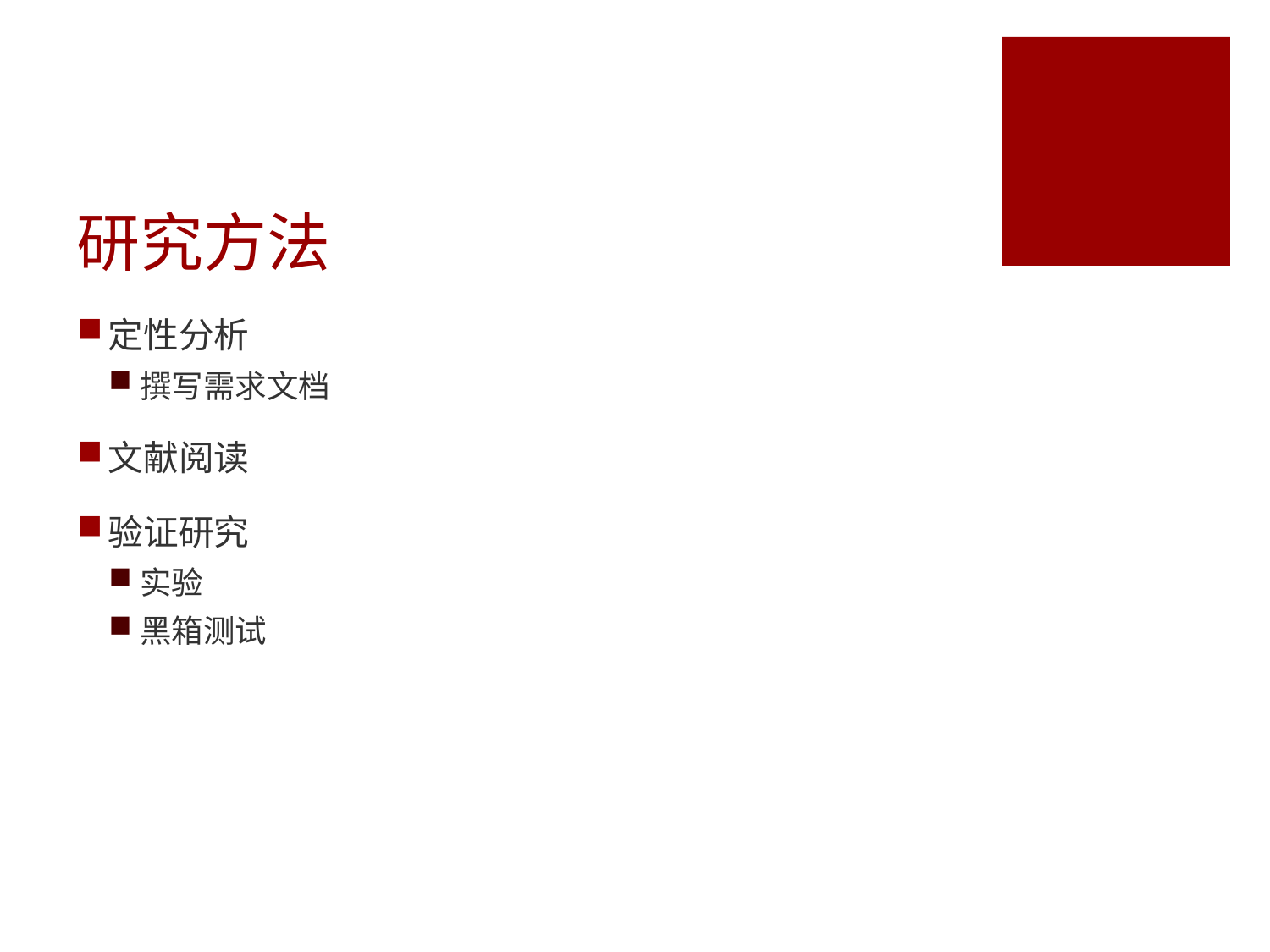

# 研究方法
定性分析
撰写需求文档
文献阅读
验证研究
实验
黑箱测试